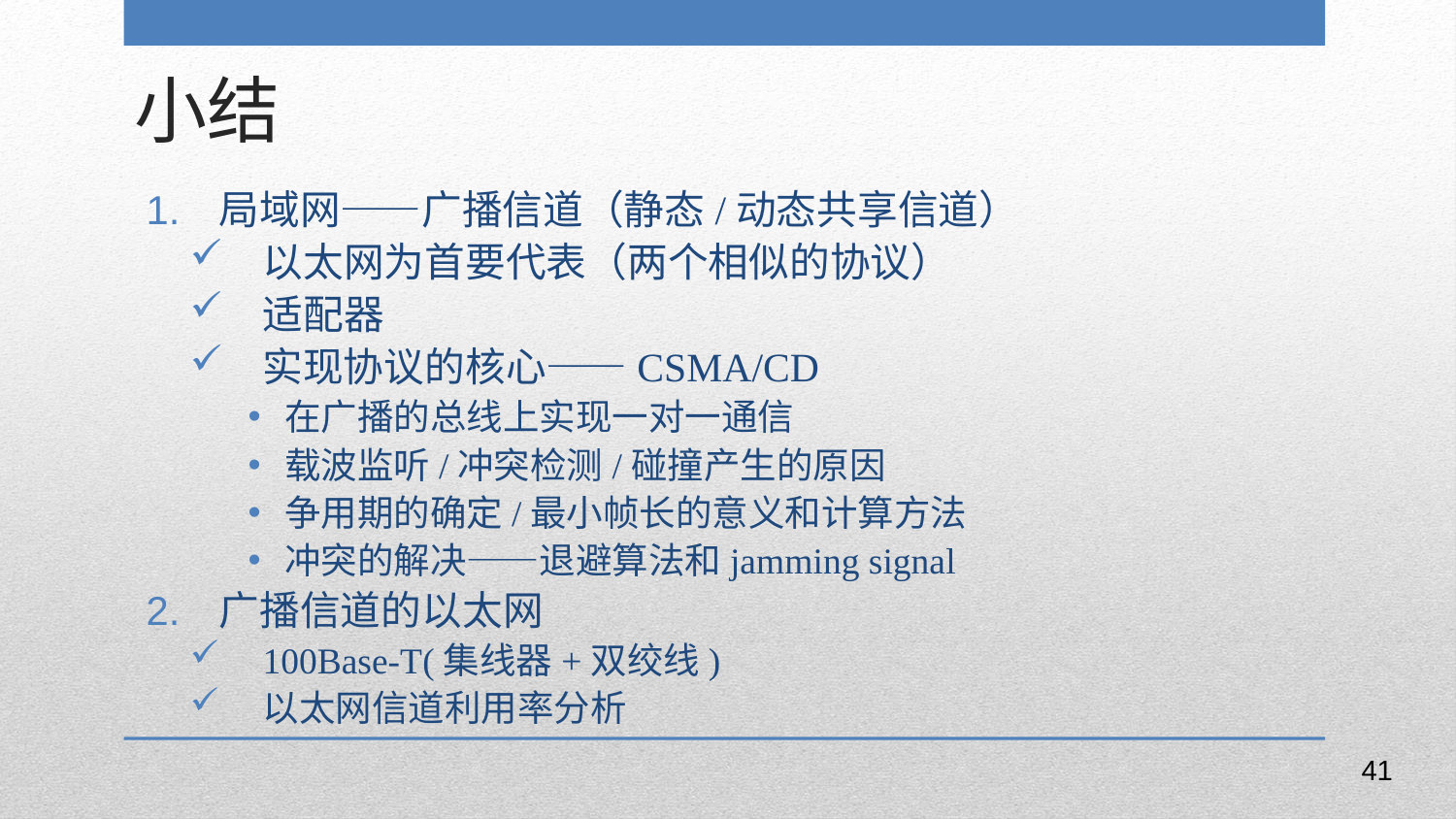

小结
局域网——广播信道（静态/动态共享信道）
以太网为首要代表（两个相似的协议）
适配器
实现协议的核心——CSMA/CD
在广播的总线上实现一对一通信
载波监听/冲突检测/碰撞产生的原因
争用期的确定/最小帧长的意义和计算方法
冲突的解决——退避算法和jamming signal
广播信道的以太网
100Base-T(集线器+双绞线)
以太网信道利用率分析
41